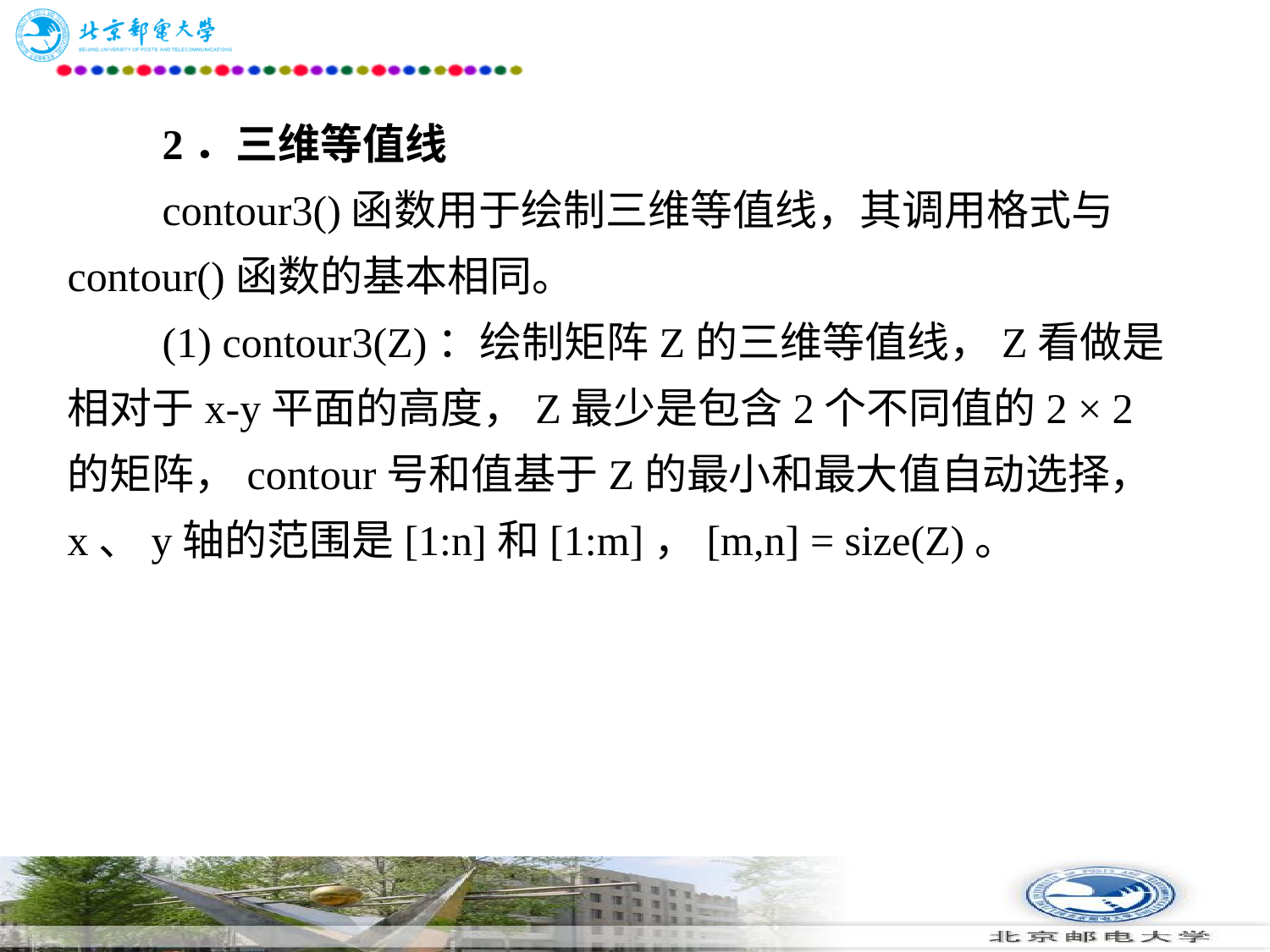

# 2．三维等值线 　　contour3()函数用于绘制三维等值线，其调用格式与contour()函数的基本相同。 　　(1) contour3(Z)：绘制矩阵Z的三维等值线，Z看做是相对于x-y平面的高度，Z最少是包含2个不同值的2 × 2的矩阵，contour号和值基于Z的最小和最大值自动选择，x、y轴的范围是[1:n]和[1:m]，[m,n] = size(Z)。